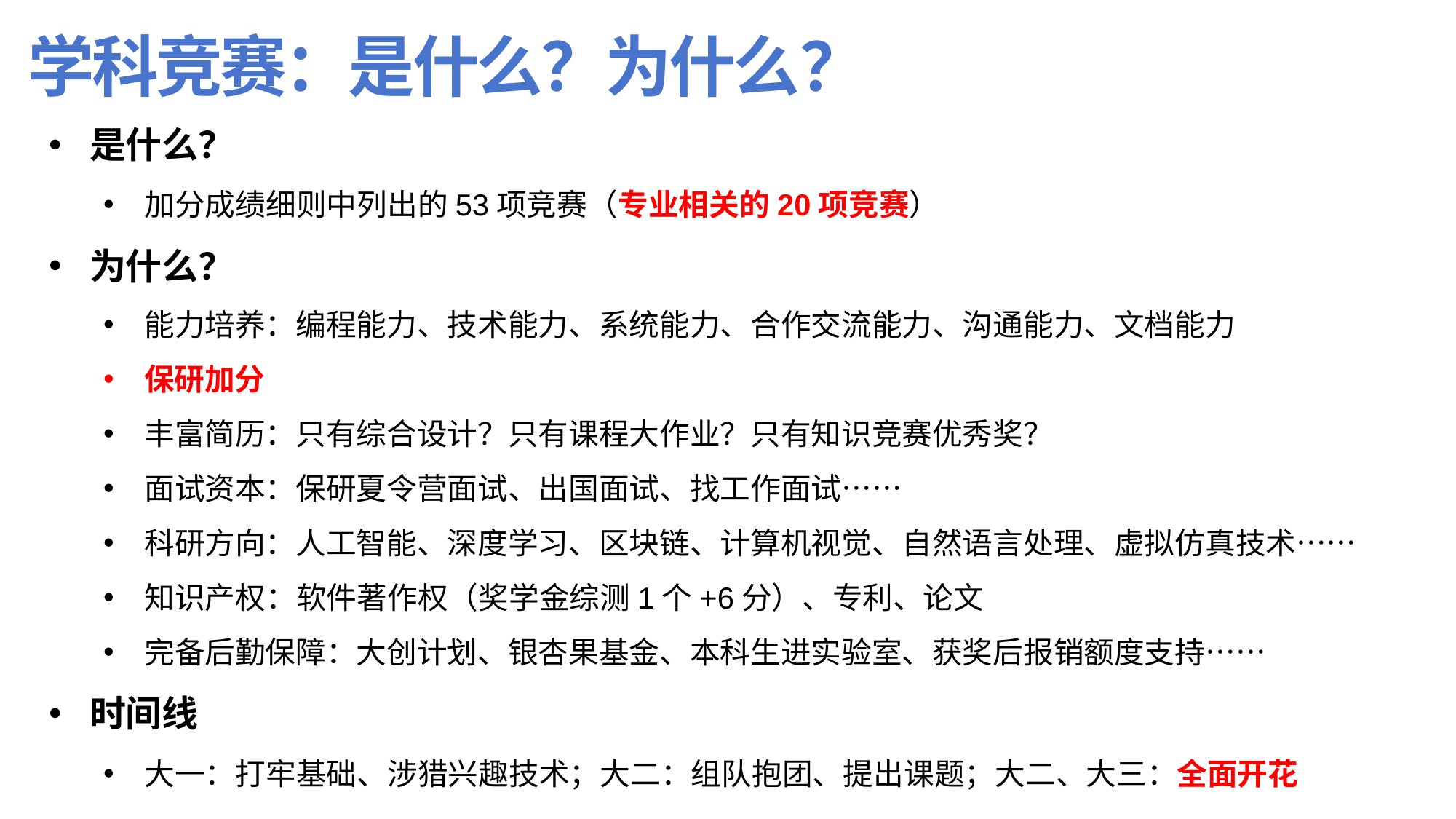

# 学科竞赛：是什么？为什么？
是什么？
加分成绩细则中列出的53项竞赛（专业相关的20项竞赛）
为什么？
能力培养：编程能力、技术能力、系统能力、合作交流能力、沟通能力、文档能力
保研加分
丰富简历：只有综合设计？只有课程大作业？只有知识竞赛优秀奖？
面试资本：保研夏令营面试、出国面试、找工作面试……
科研方向：人工智能、深度学习、区块链、计算机视觉、自然语言处理、虚拟仿真技术……
知识产权：软件著作权（奖学金综测1个+6分）、专利、论文
完备后勤保障：大创计划、银杏果基金、本科生进实验室、获奖后报销额度支持……
时间线
大一：打牢基础、涉猎兴趣技术；大二：组队抱团、提出课题；大二、大三：全面开花